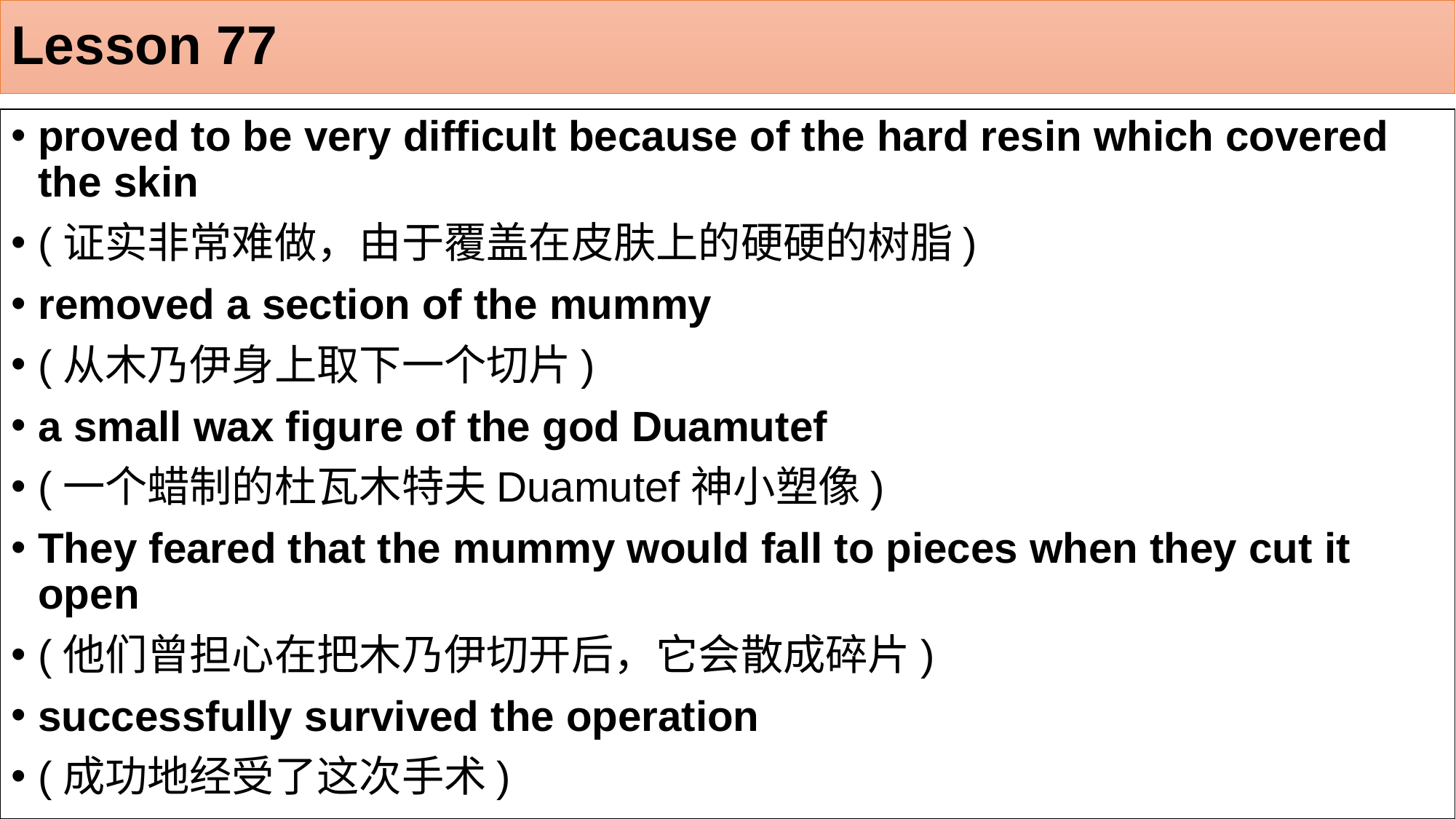

# Lesson 77
proved to be very difficult because of the hard resin which covered the skin
(证实非常难做，由于覆盖在皮肤上的硬硬的树脂)
removed a section of the mummy
(从木乃伊身上取下一个切片)
a small wax figure of the god Duamutef
(一个蜡制的杜瓦木特夫Duamutef神小塑像)
They feared that the mummy would fall to pieces when they cut it open
(他们曾担心在把木乃伊切开后，它会散成碎片)
successfully survived the operation
(成功地经受了这次手术)